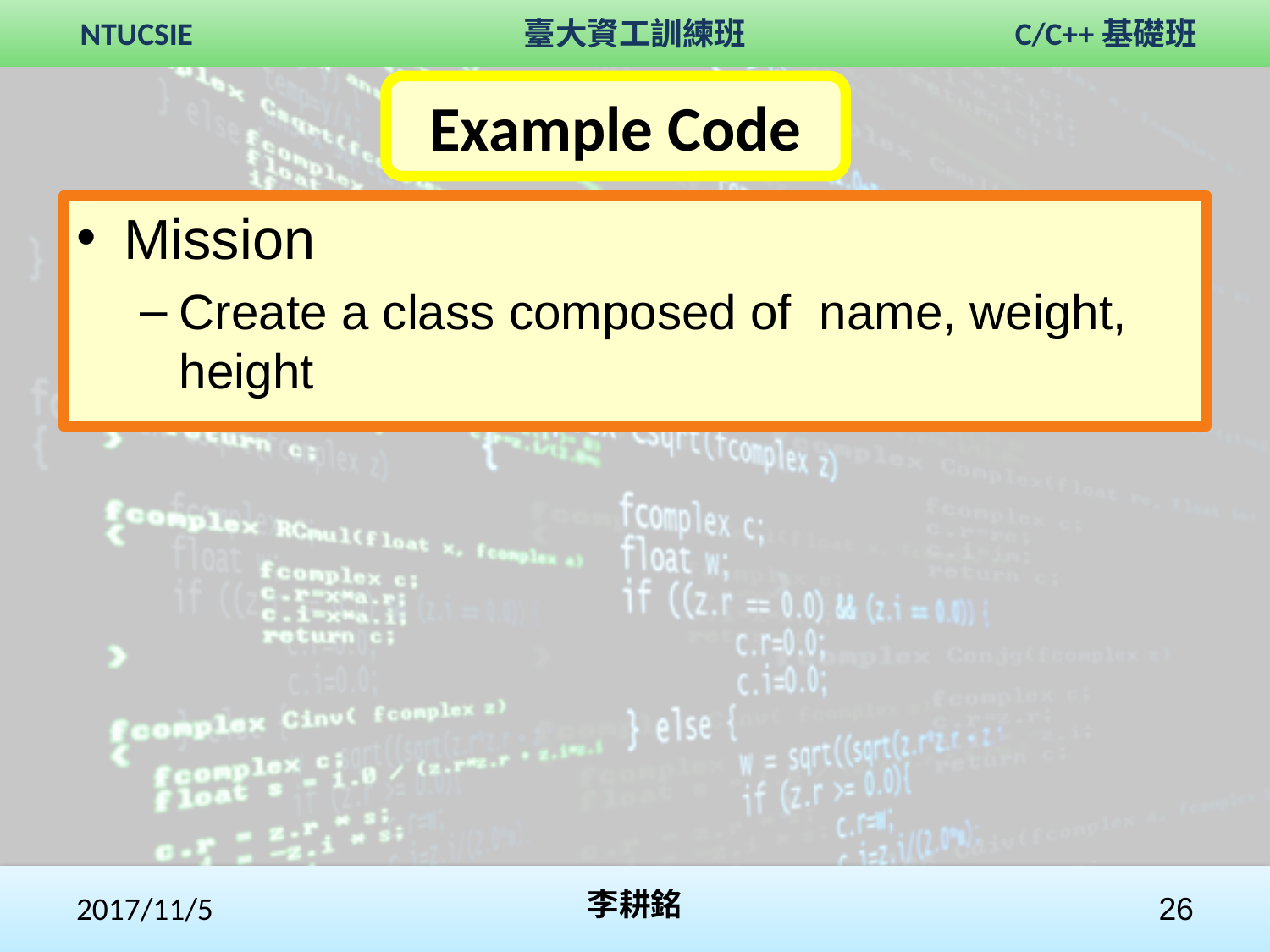

Mission
Create a class composed of  name, weight, height
2017/11/5
李耕銘
26